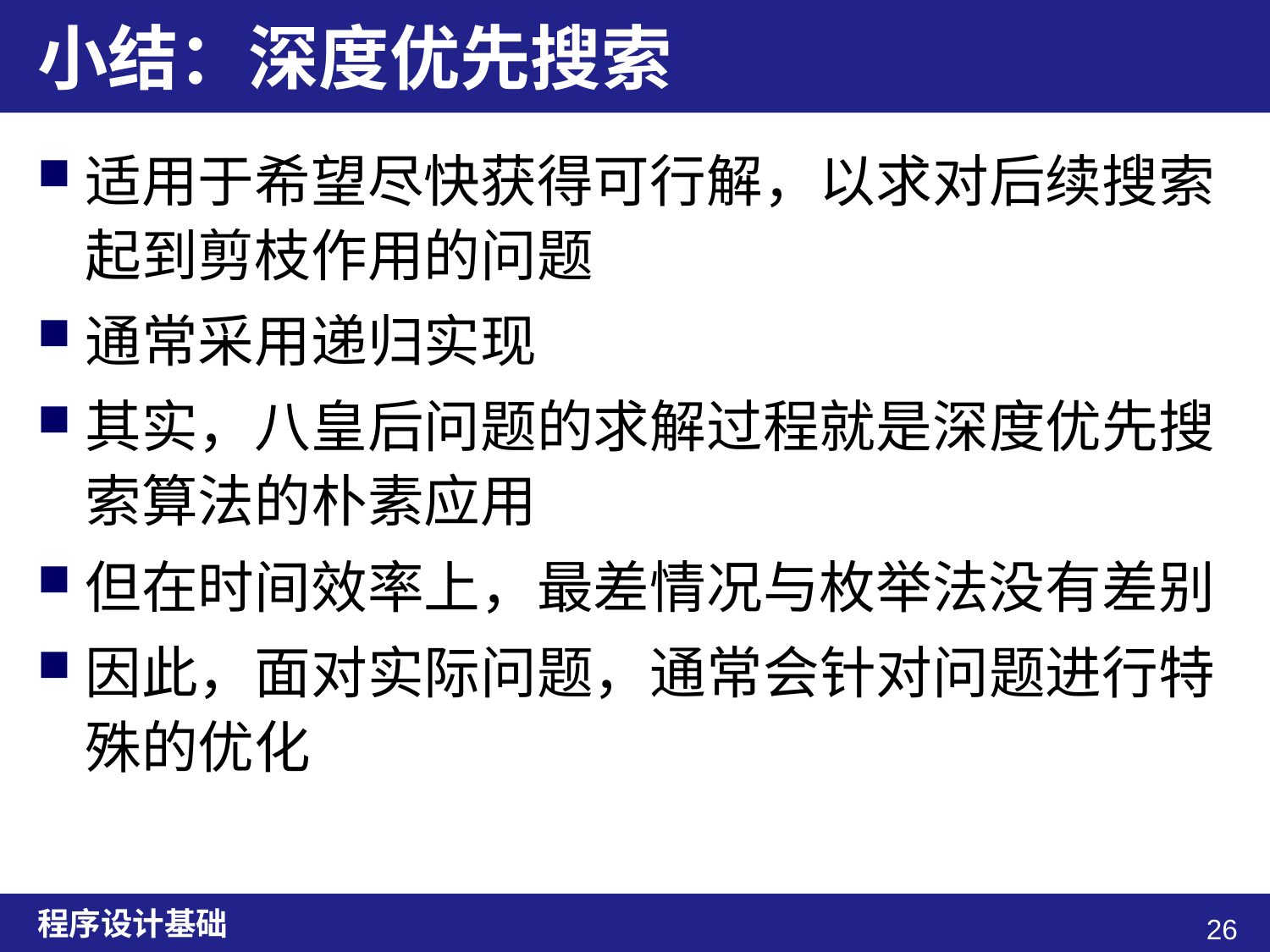

# 小结：深度优先搜索
适用于希望尽快获得可行解，以求对后续搜索起到剪枝作用的问题
通常采用递归实现
其实，八皇后问题的求解过程就是深度优先搜索算法的朴素应用
但在时间效率上，最差情况与枚举法没有差别
因此，面对实际问题，通常会针对问题进行特殊的优化